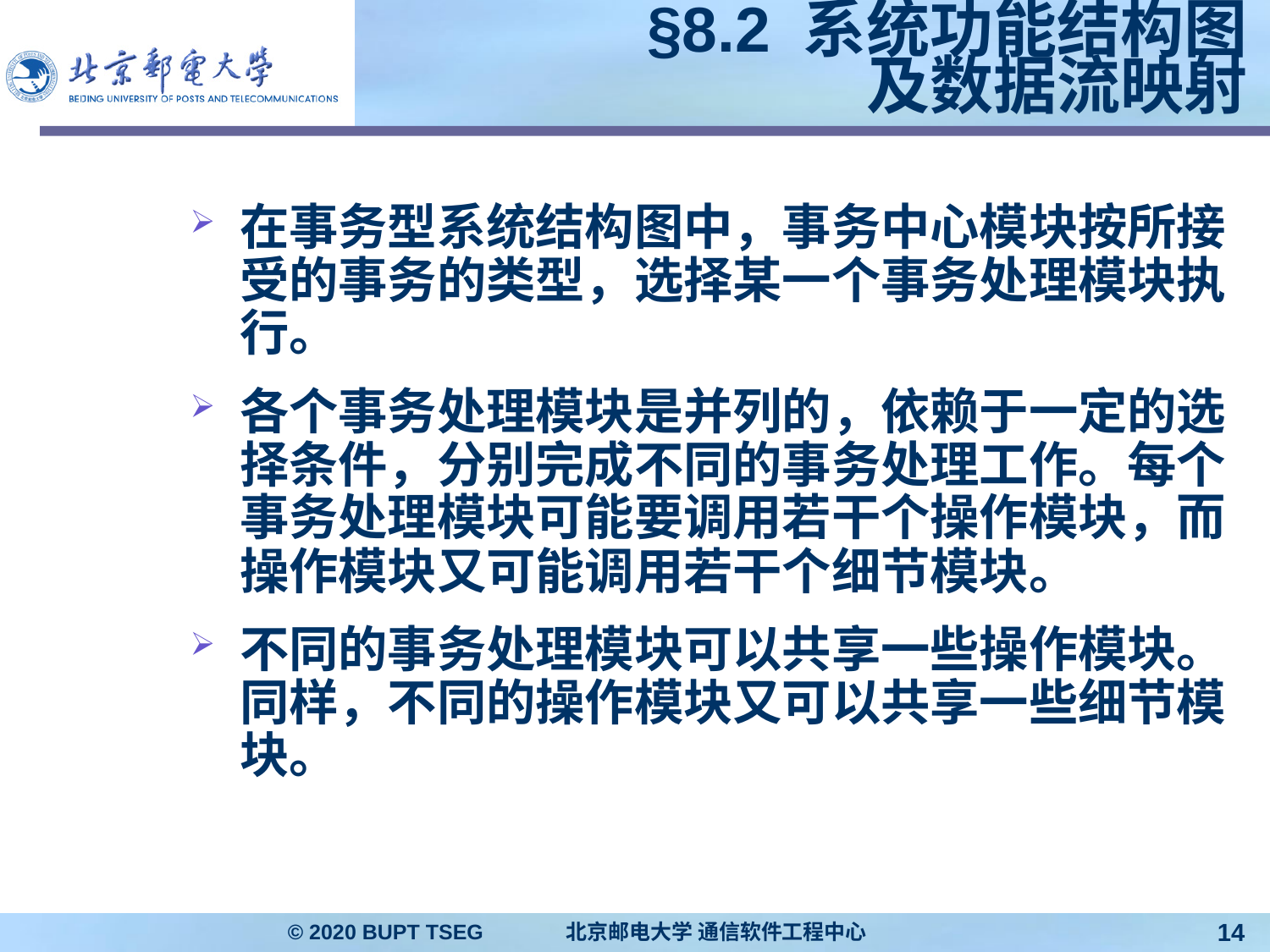

# §8.2 系统功能结构图 及数据流映射
在事务型系统结构图中，事务中心模块按所接受的事务的类型，选择某一个事务处理模块执行。
各个事务处理模块是并列的，依赖于一定的选择条件，分别完成不同的事务处理工作。每个事务处理模块可能要调用若干个操作模块，而操作模块又可能调用若干个细节模块。
不同的事务处理模块可以共享一些操作模块。同样，不同的操作模块又可以共享一些细节模块。
© 2020 BUPT TSEG             北京邮电大学 通信软件工程中心